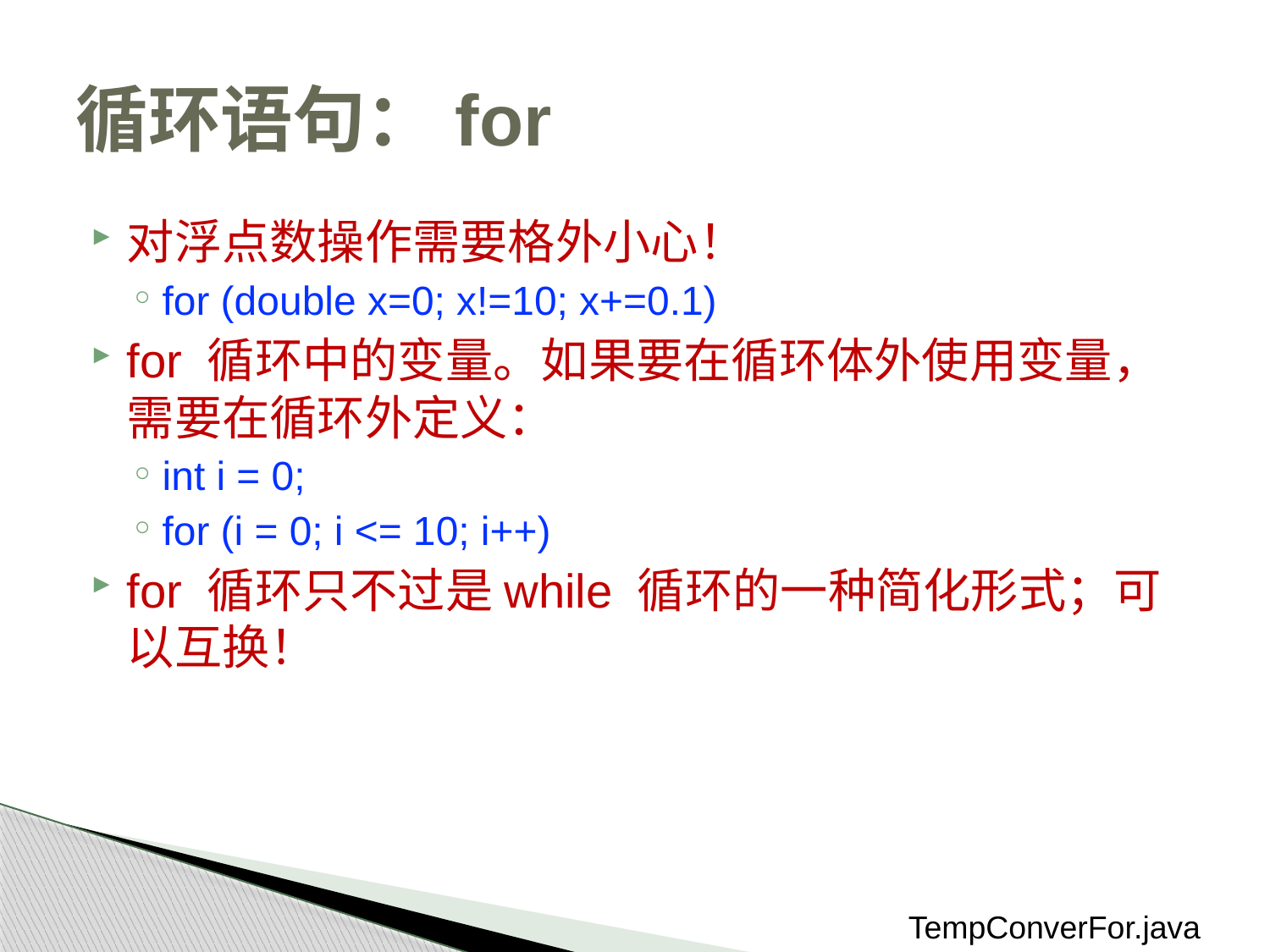

# 循环语句：for
对浮点数操作需要格外小心！
for (double x=0; x!=10; x+=0.1)
for 循环中的变量。如果要在循环体外使用变量，需要在循环外定义：
int i = 0;
for (i = 0; i <= 10; i++)
for 循环只不过是while 循环的一种简化形式；可以互换！

TempConverFor.java